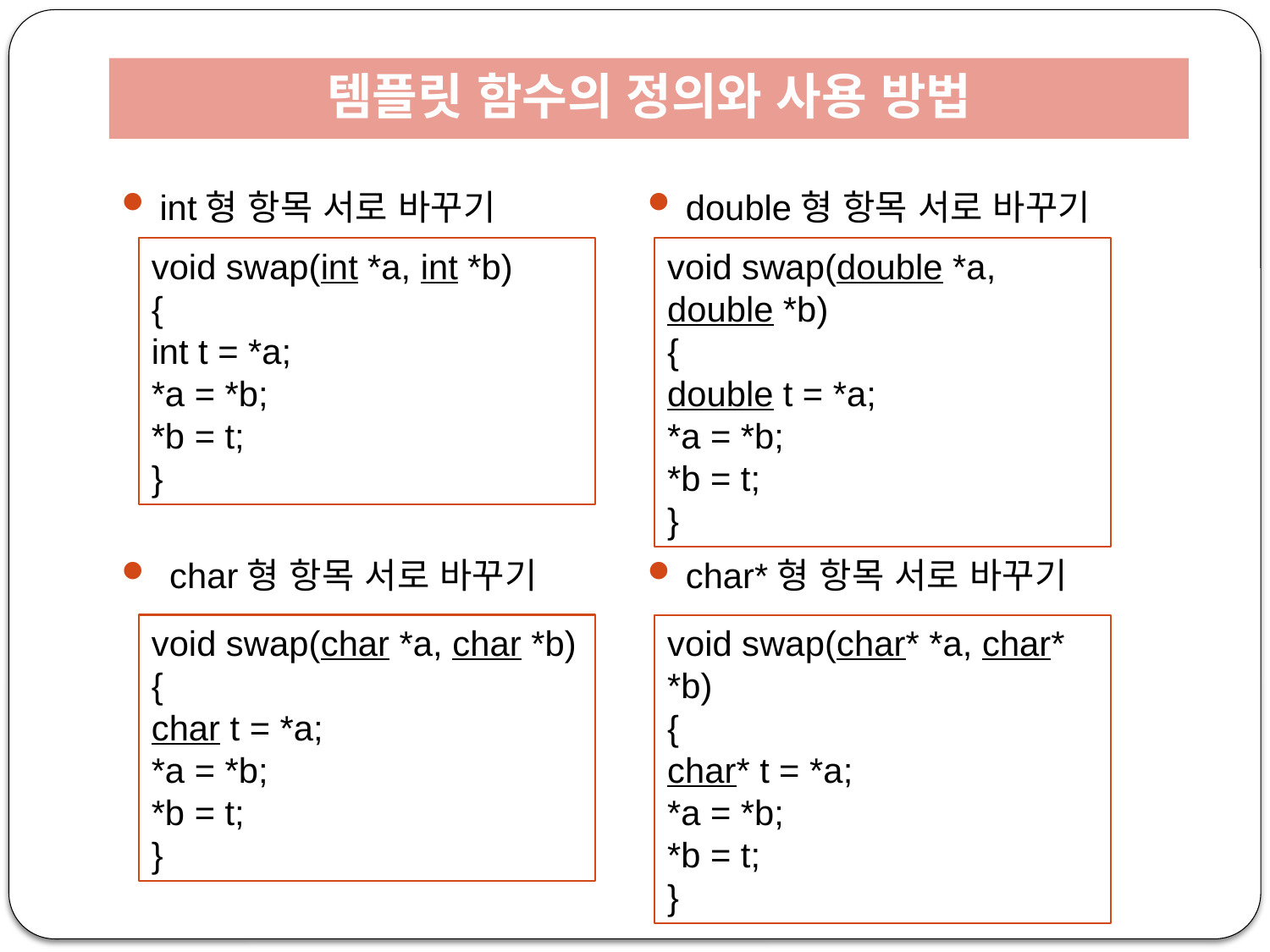

# 템플릿 함수의 정의와 사용 방법

int형 항목 서로 바꾸기

 char형 항목 서로 바꾸기

double형 항목 서로 바꾸기

void swap(int *a, int *b)
{
int t = *a;
*a = *b;
*b = t;
}
void swap(double *a, double *b)
{
double t = *a;
*a = *b;
*b = t;
}
char*형 항목 서로 바꾸기

void swap(char *a, char *b)
{
char t = *a;
*a = *b;
*b = t;
}
void swap(char* *a, char* *b)
{
char* t = *a;
*a = *b;
*b = t;
}